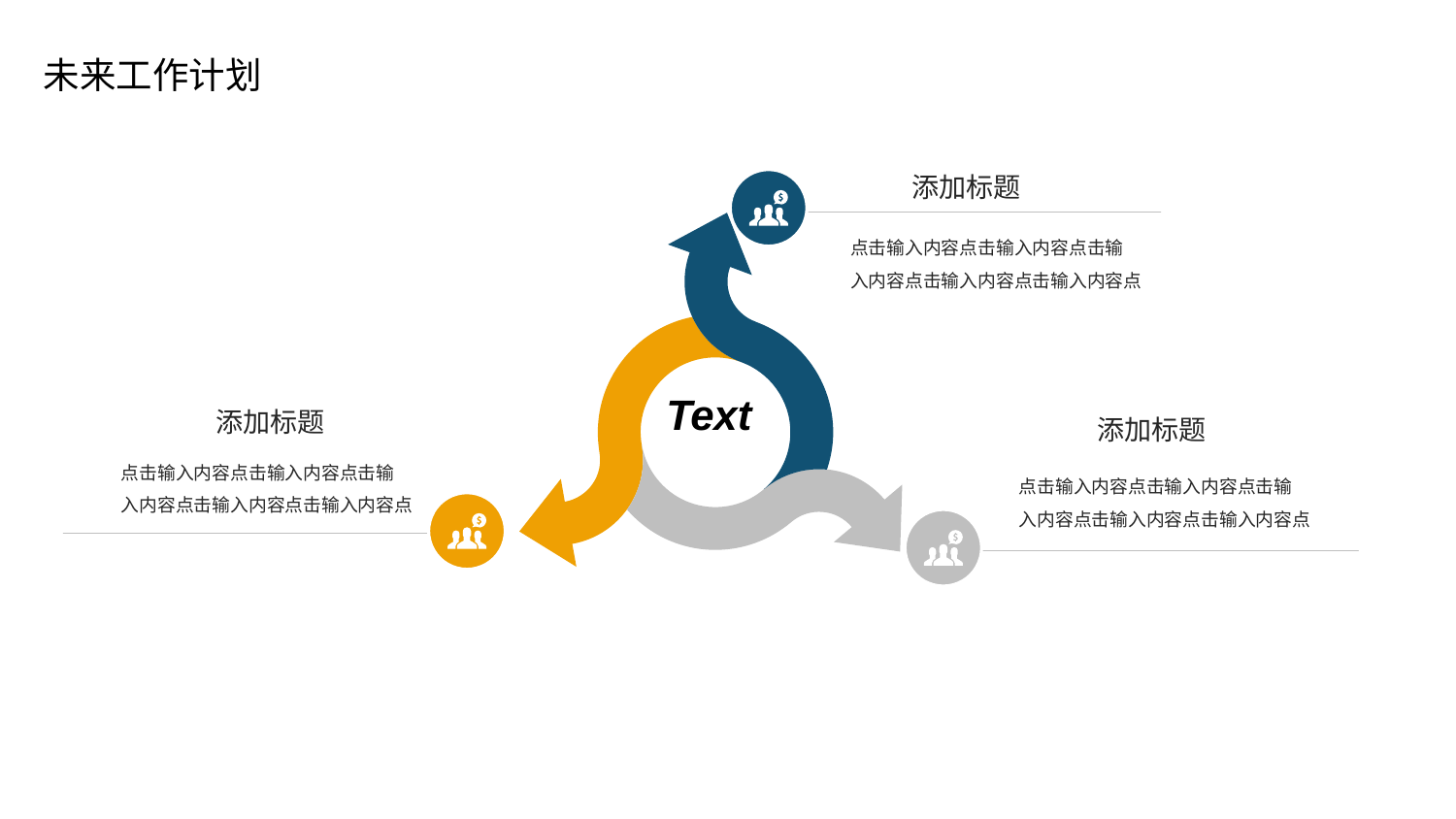

添加标题

Text

点击输入内容点击输入内容点击输
入内容点击输入内容点击输入内容点
添加标题
添加标题
点击输入内容点击输入内容点击输
入内容点击输入内容点击输入内容点
点击输入内容点击输入内容点击输
入内容点击输入内容点击输入内容点